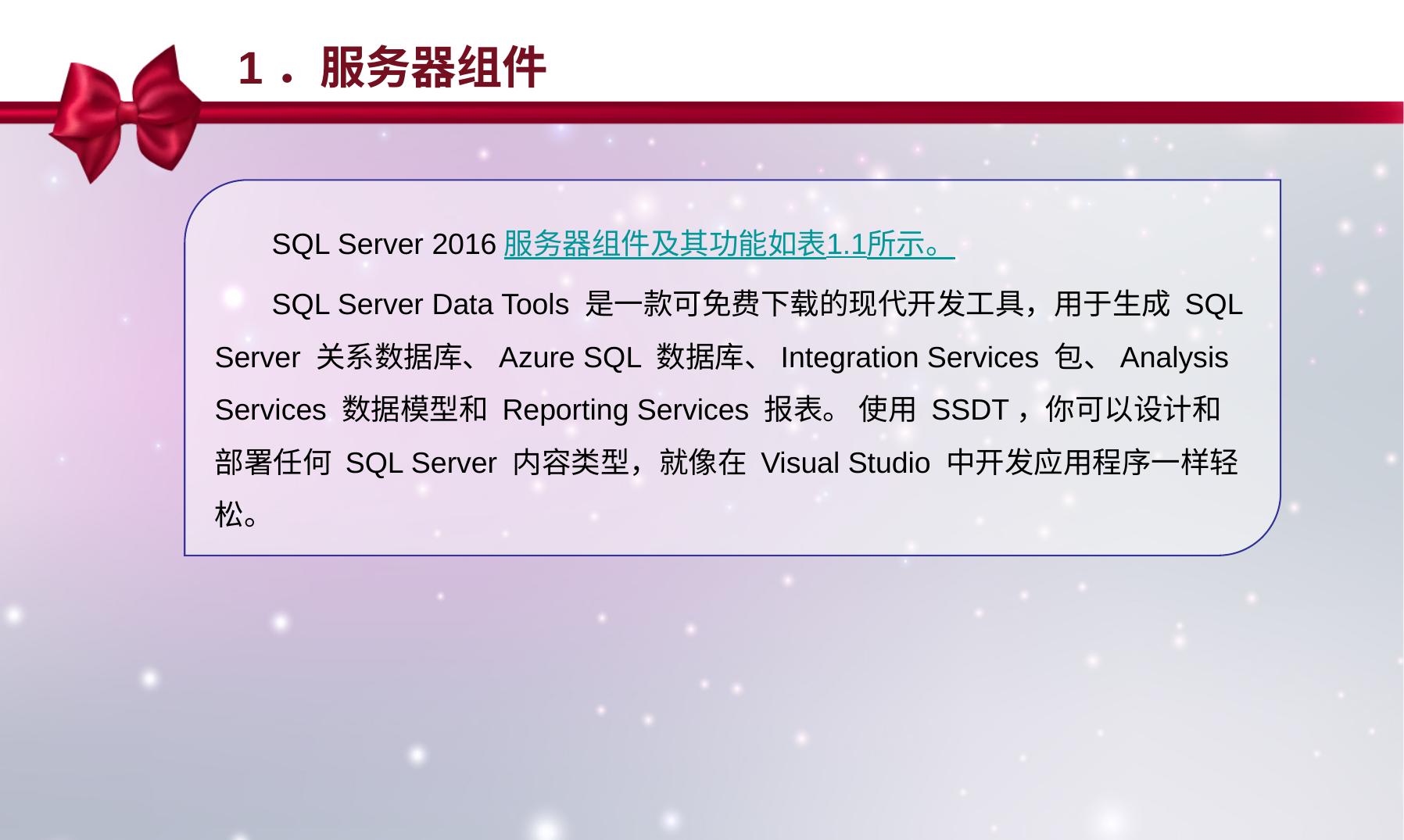

1．服务器组件
SQL Server 2016服务器组件及其功能如表1.1所示。
SQL Server Data Tools 是一款可免费下载的现代开发工具，用于生成 SQL Server 关系数据库、Azure SQL 数据库、Integration Services 包、Analysis Services 数据模型和 Reporting Services 报表。 使用 SSDT，你可以设计和部署任何 SQL Server 内容类型，就像在 Visual Studio 中开发应用程序一样轻松。